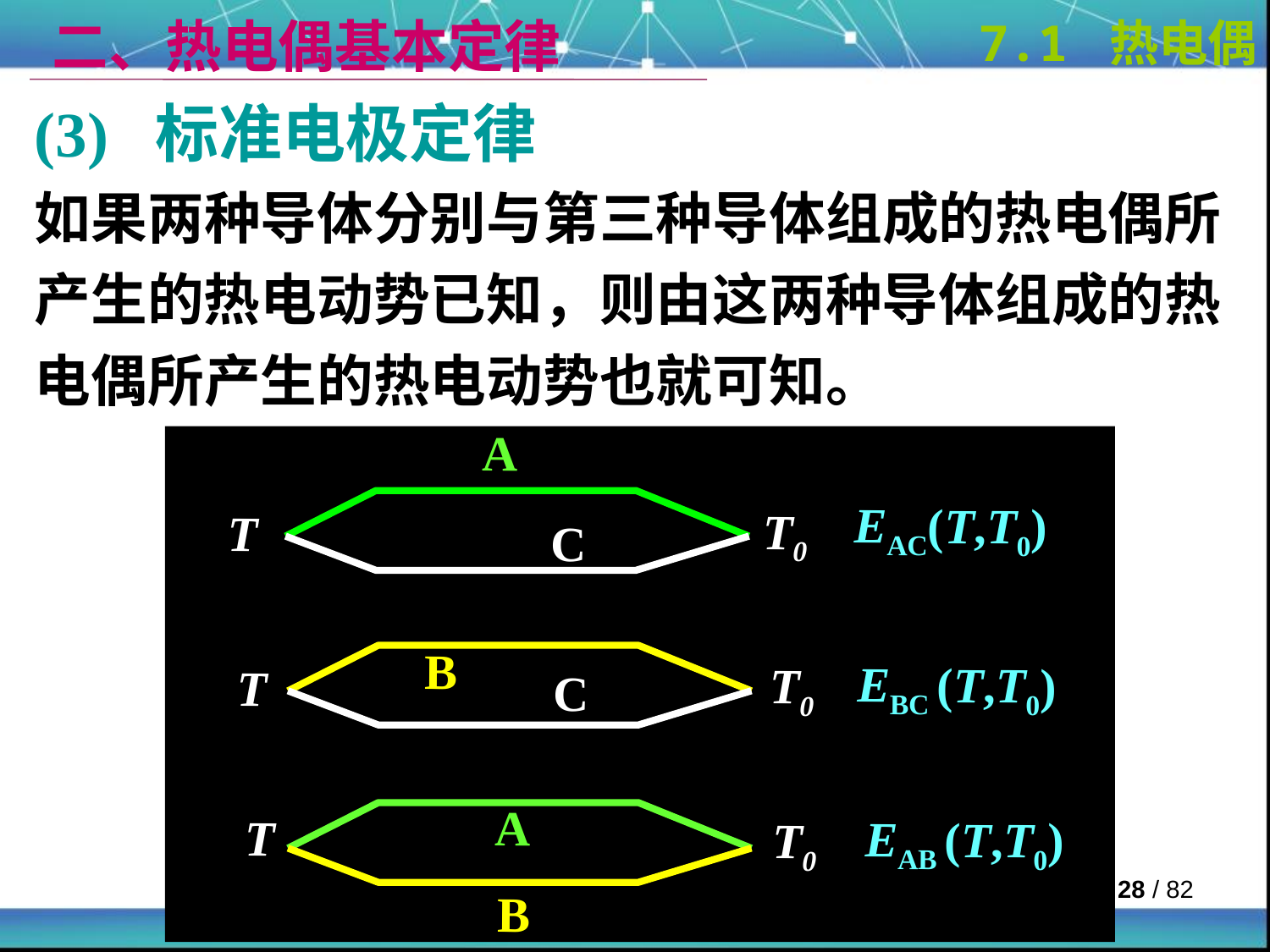

二、热电偶基本定律
7.1 热电偶
(3)  标准电极定律
如果两种导体分别与第三种导体组成的热电偶所产生的热电动势已知，则由这两种导体组成的热电偶所产生的热电动势也就可知。

A
EAC(T,T0)

T0
T
C

B

EBC (T,T0)
T0
T
C

A
T
EAB (T,T0)

T0

B
28 / 82